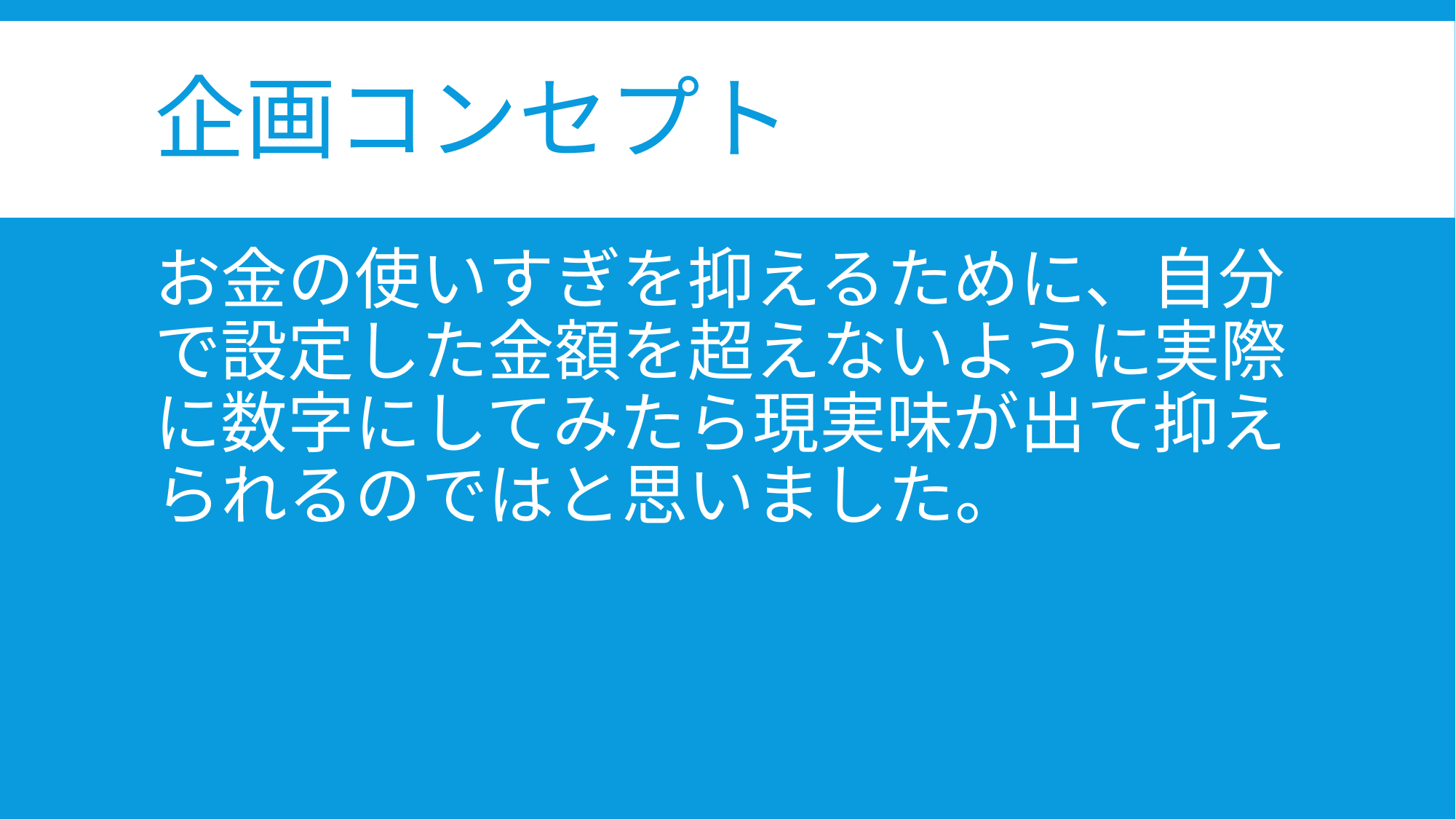

# 企画コンセプト
お金の使いすぎを抑えるために、自分で設定した金額を超えないように実際に数字にしてみたら現実味が出て抑えられるのではと思いました。